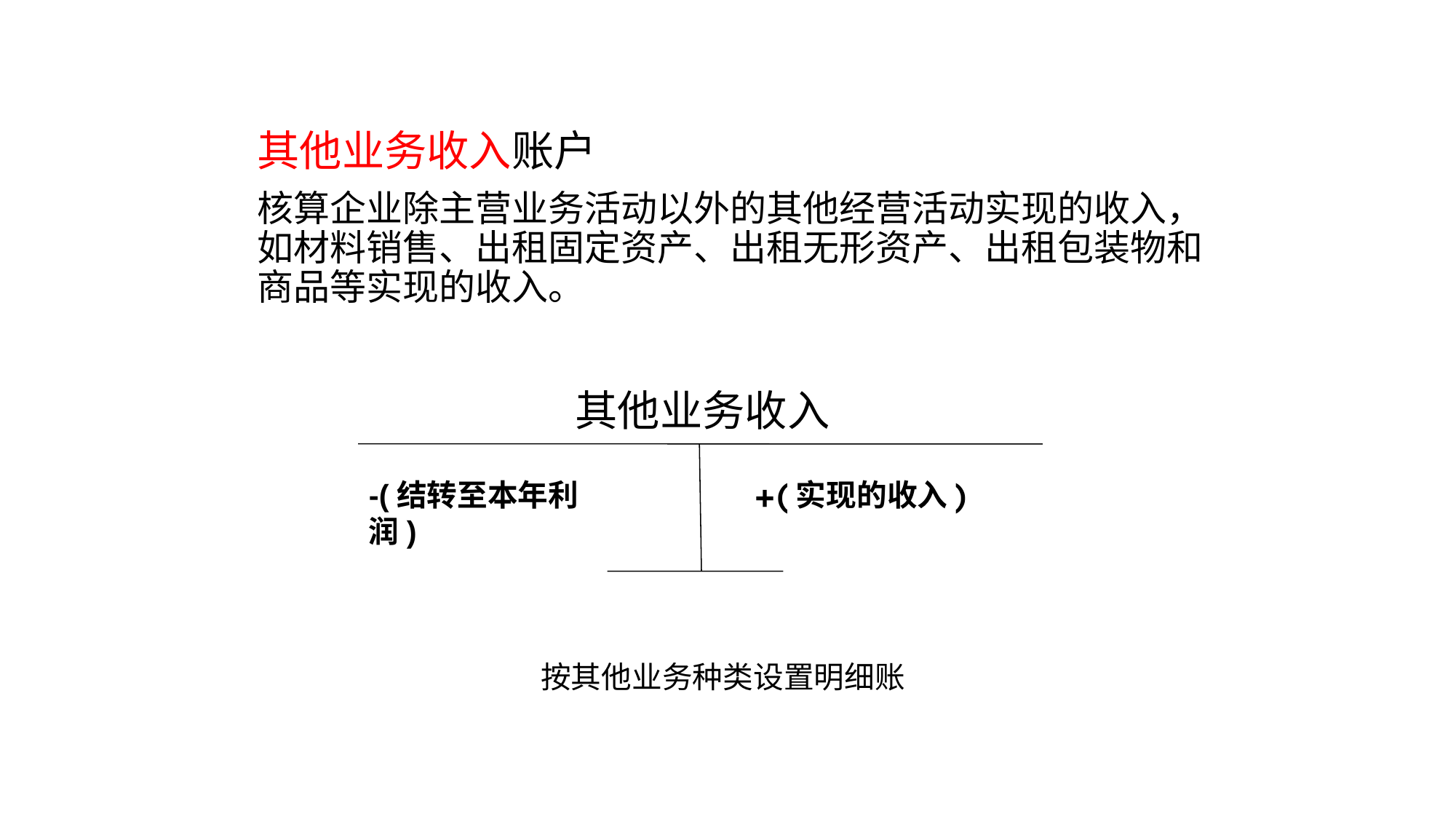

其他业务收入账户
核算企业除主营业务活动以外的其他经营活动实现的收入，如材料销售、出租固定资产、出租无形资产、出租包装物和商品等实现的收入。
其他业务收入

-(结转至本年利润)
+(实现的收入)

按其他业务种类设置明细账